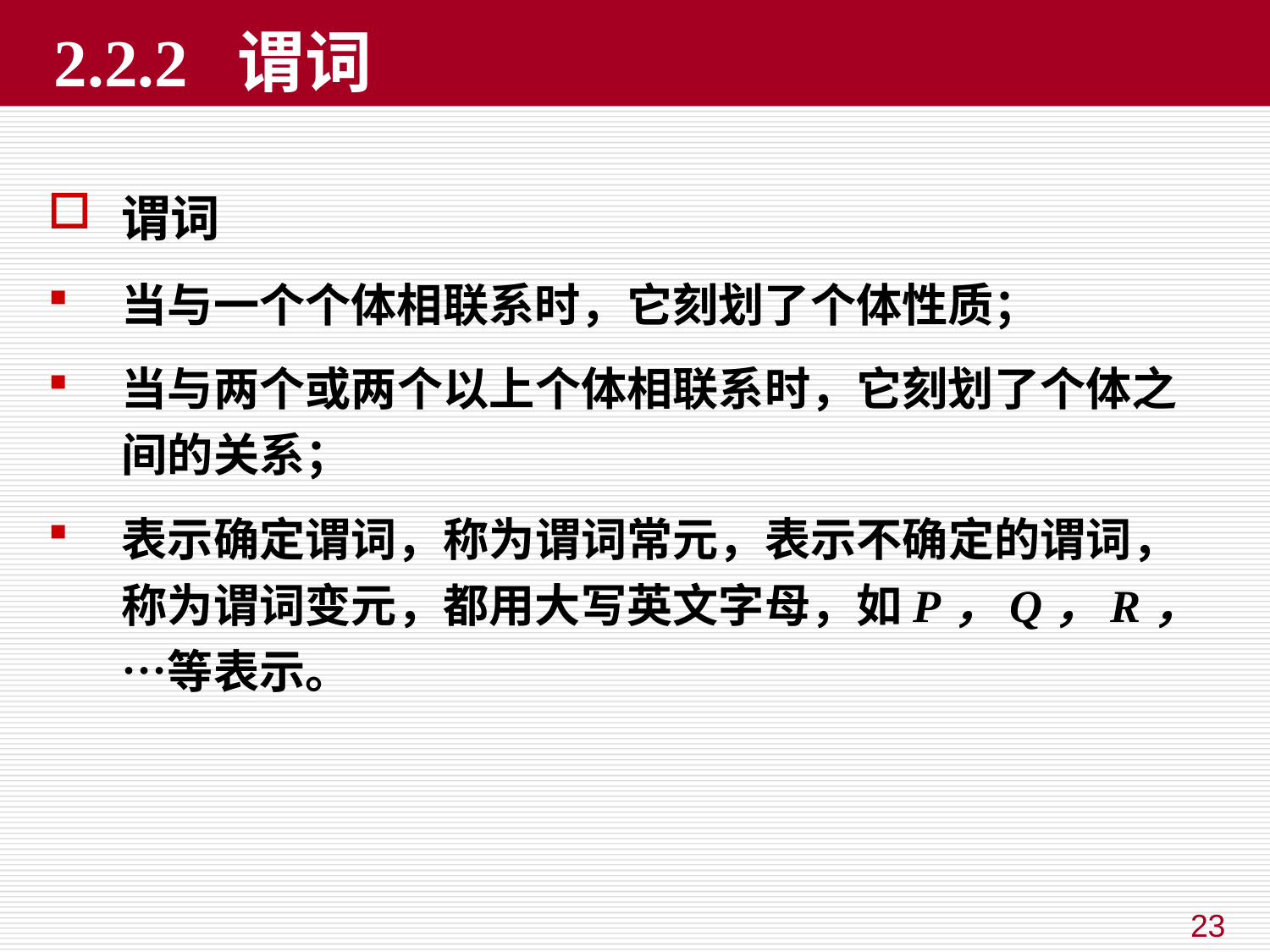

# 2.2.2  谓词

谓词
当与一个个体相联系时，它刻划了个体性质；
当与两个或两个以上个体相联系时，它刻划了个体之间的关系；
表示确定谓词，称为谓词常元，表示不确定的谓词，称为谓词变元，都用大写英文字母，如P，Q，R，…等表示。

23